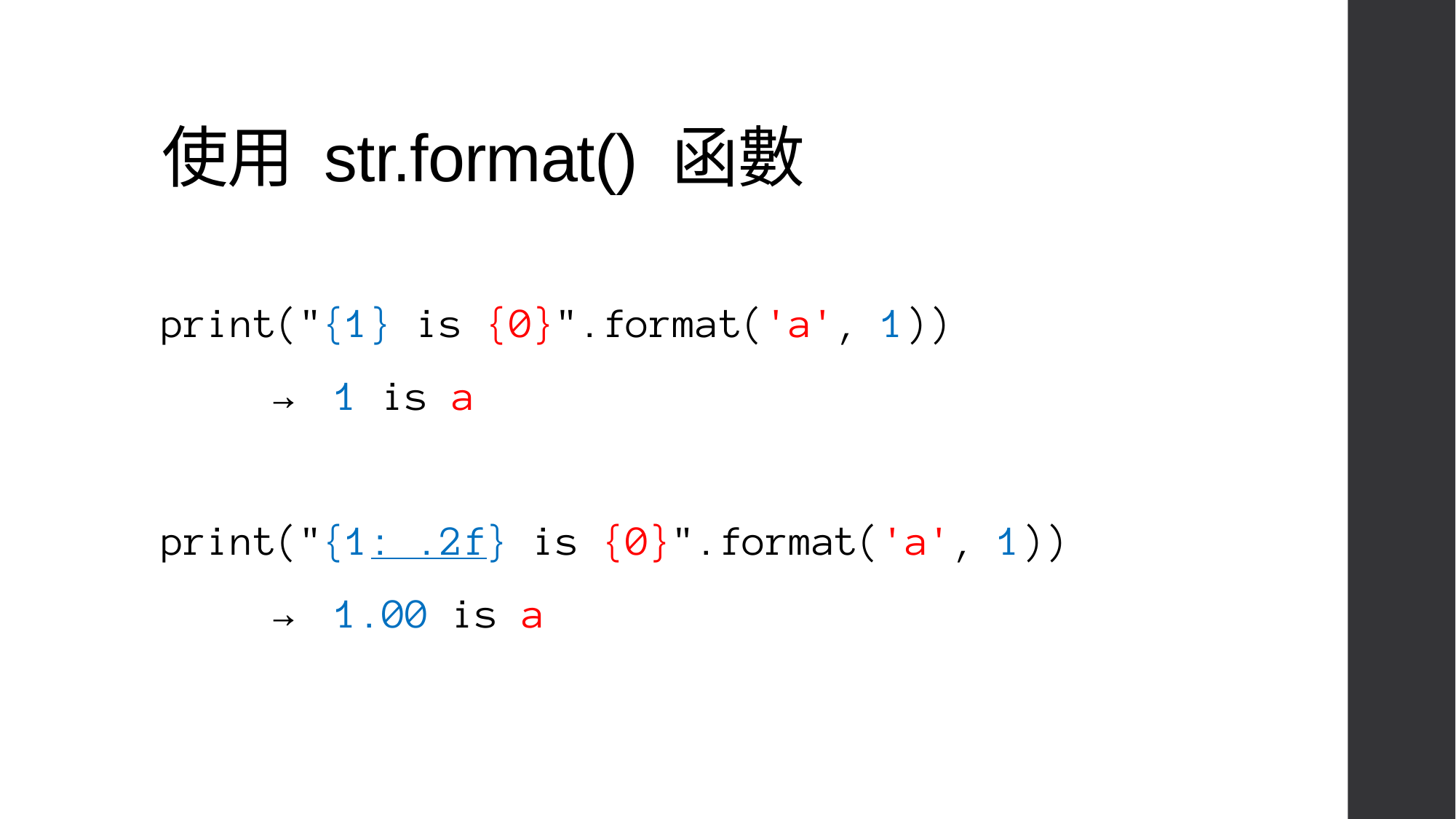

# 使用 str.format() 函數

print("{1} is {0}".format('a', 1))
	→ 1 is a

print("{1: .2f} is {0}".format('a', 1))
	→ 1.00 is a